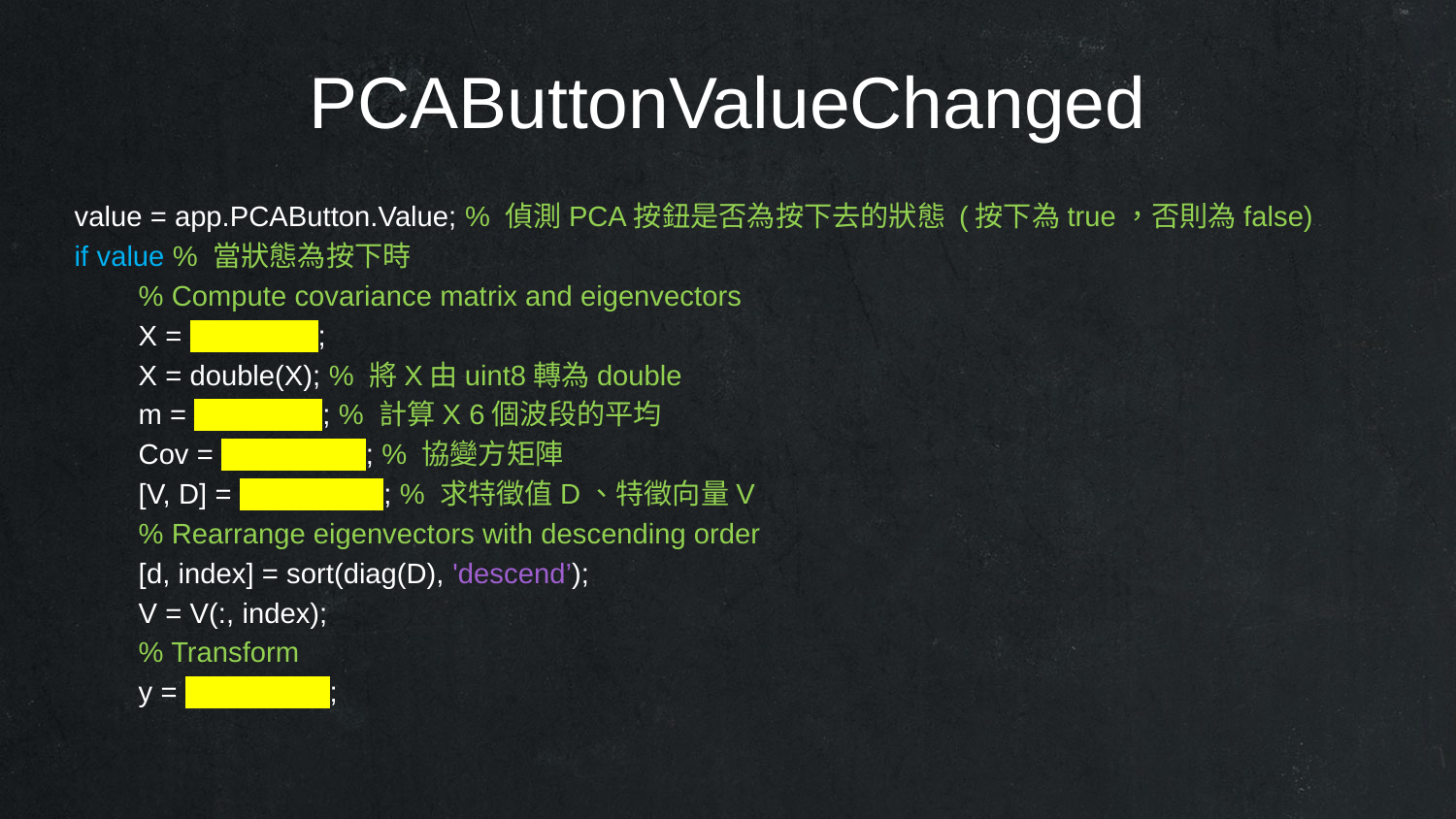

PCAButtonValueChanged
value = app.PCAButton.Value; % 偵測PCA按鈕是否為按下去的狀態 (按下為true，否則為false)
if value % 當狀態為按下時
        % Compute covariance matrix and eigenvectors
        X =                 ;
        X = double(X); % 將X由uint8轉為double
        m =                 ; % 計算X 6個波段的平均
        Cov =                   ; % 協變方矩陣
        [V, D] =                   ; % 求特徵值D、特徵向量V
        % Rearrange eigenvectors with descending order
        [d, index] = sort(diag(D), 'descend’);
        V = V(:, index);
        % Transform
        y =                   ;